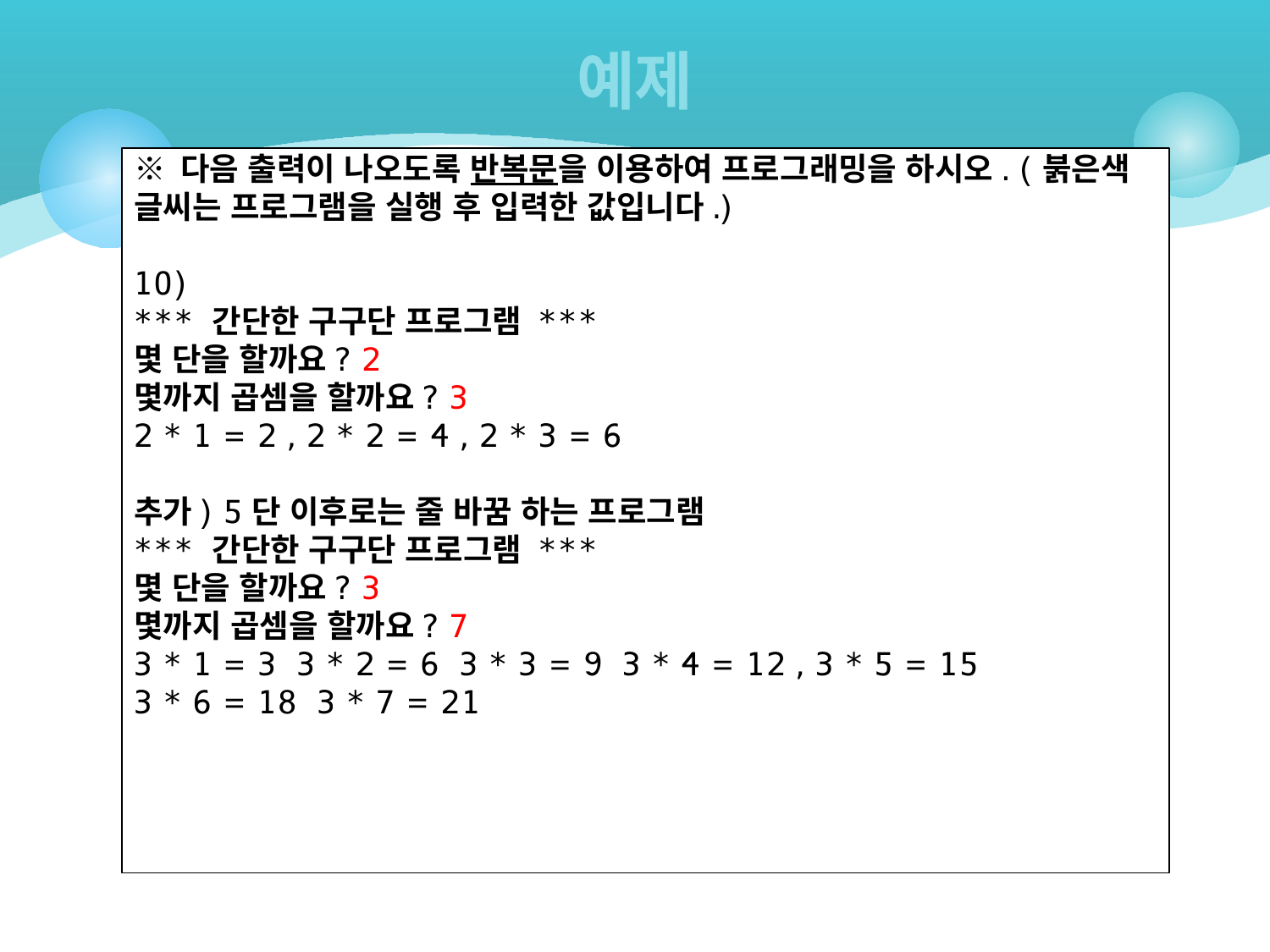

# 예제
※ 다음 출력이 나오도록 반복문을 이용하여 프로그래밍을 하시오. (붉은색 글씨는 프로그램을 실행 후 입력한 값입니다.)

10)
*** 간단한 구구단 프로그램 ***
몇 단을 할까요? 2
몇까지 곱셈을 할까요? 3
2 * 1 = 2 , 2 * 2 = 4 , 2 * 3 = 6

추가) 5단 이후로는 줄 바꿈 하는 프로그램
*** 간단한 구구단 프로그램 ***
몇 단을 할까요? 3
몇까지 곱셈을 할까요? 7
3 * 1 = 3  3 * 2 = 6  3 * 3 = 9  3 * 4 = 12 , 3 * 5 = 15
3 * 6 = 18  3 * 7 = 21